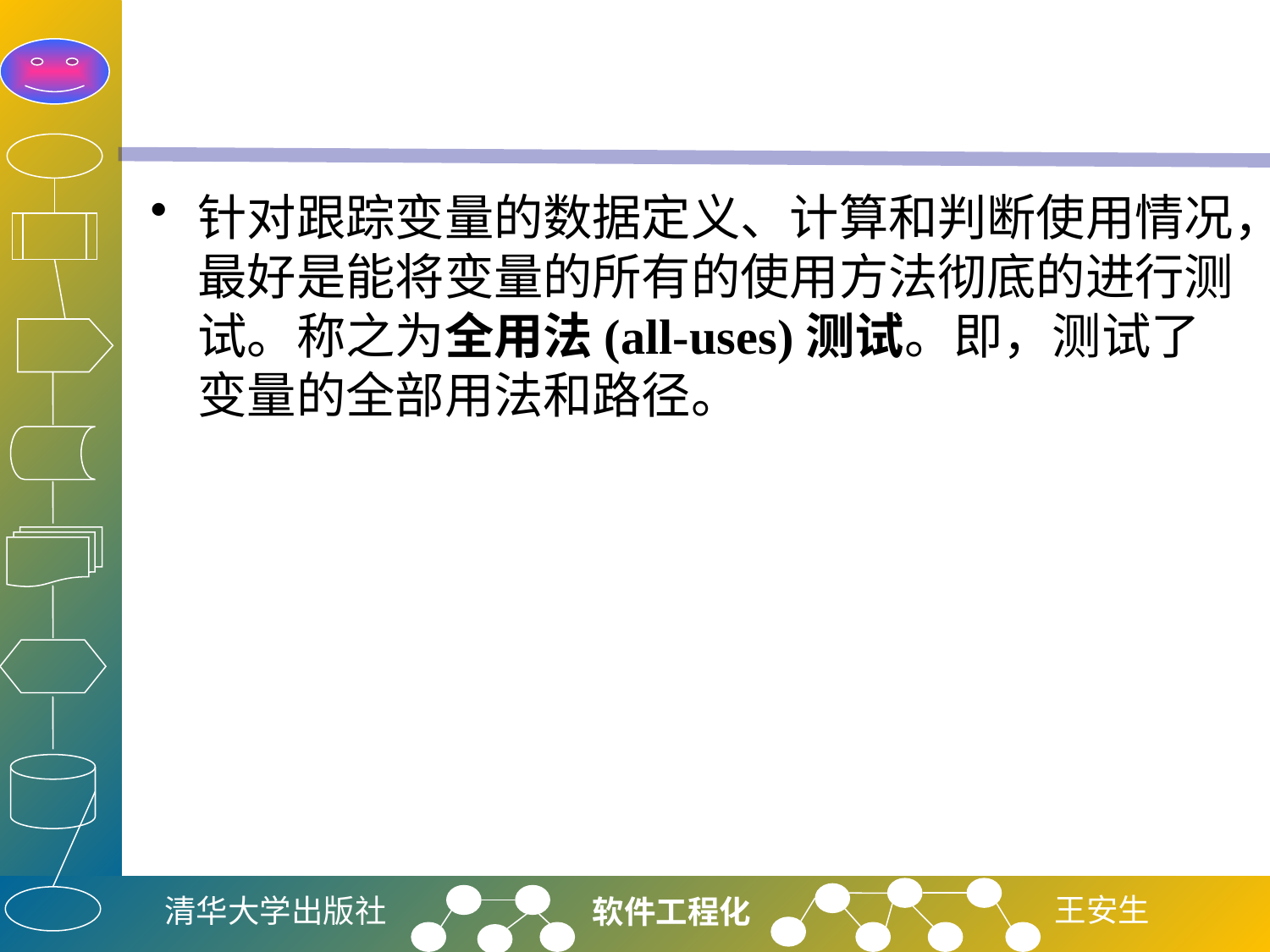

#
针对跟踪变量的数据定义、计算和判断使用情况，最好是能将变量的所有的使用方法彻底的进行测试。称之为全用法(all-uses)测试。即，测试了变量的全部用法和路径。